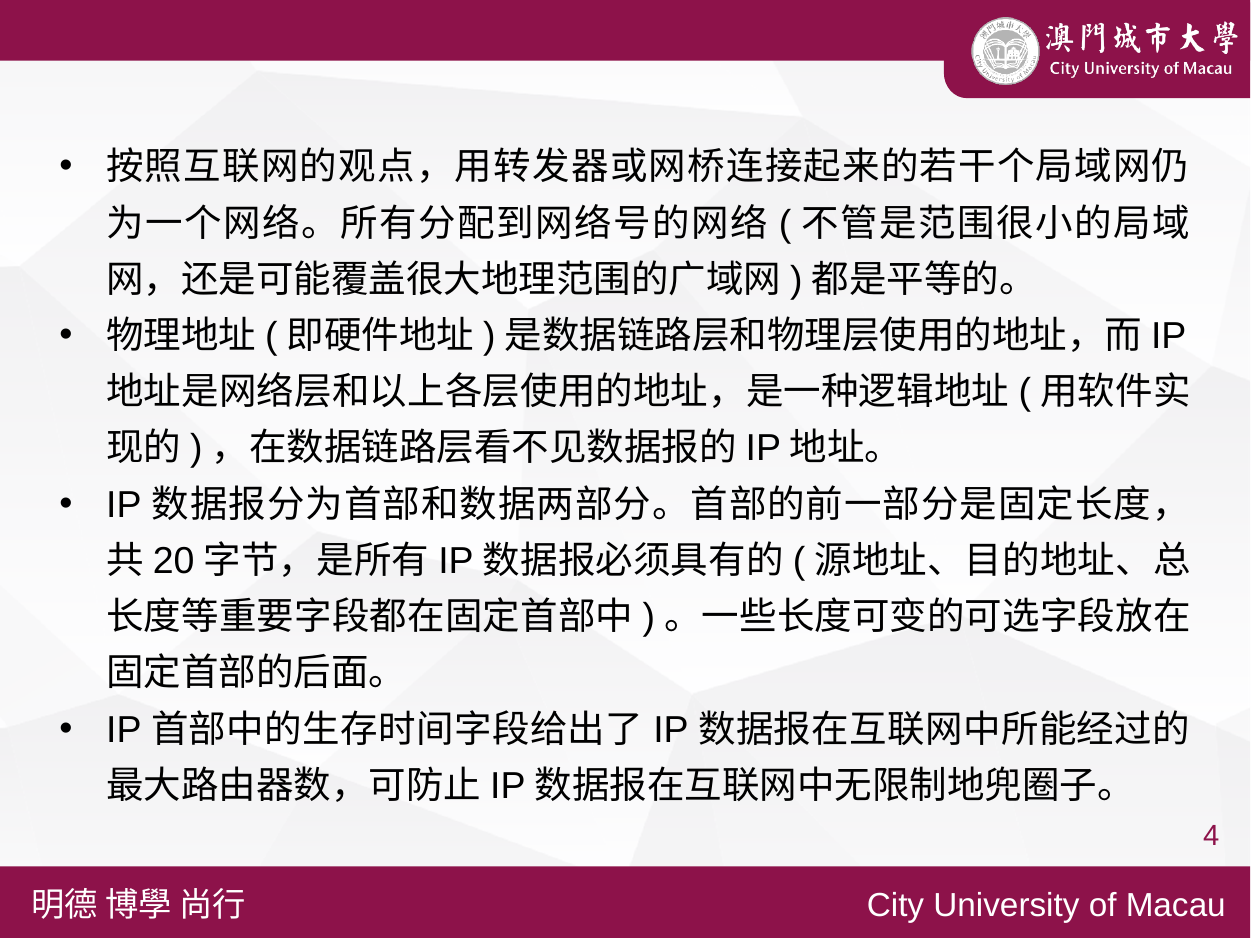

按照互联网的观点，用转发器或网桥连接起来的若干个局域网仍为一个网络。所有分配到网络号的网络(不管是范围很小的局域网，还是可能覆盖很大地理范围的广域网)都是平等的。
物理地址(即硬件地址)是数据链路层和物理层使用的地址，而IP地址是网络层和以上各层使用的地址，是一种逻辑地址(用软件实现的)，在数据链路层看不见数据报的IP地址。
IP数据报分为首部和数据两部分。首部的前一部分是固定长度，共20字节，是所有IP数据报必须具有的(源地址、目的地址、总长度等重要字段都在固定首部中)。一些长度可变的可选字段放在固定首部的后面。
IP首部中的生存时间字段给出了IP数据报在互联网中所能经过的最大路由器数，可防止IP数据报在互联网中无限制地兜圈子。
4